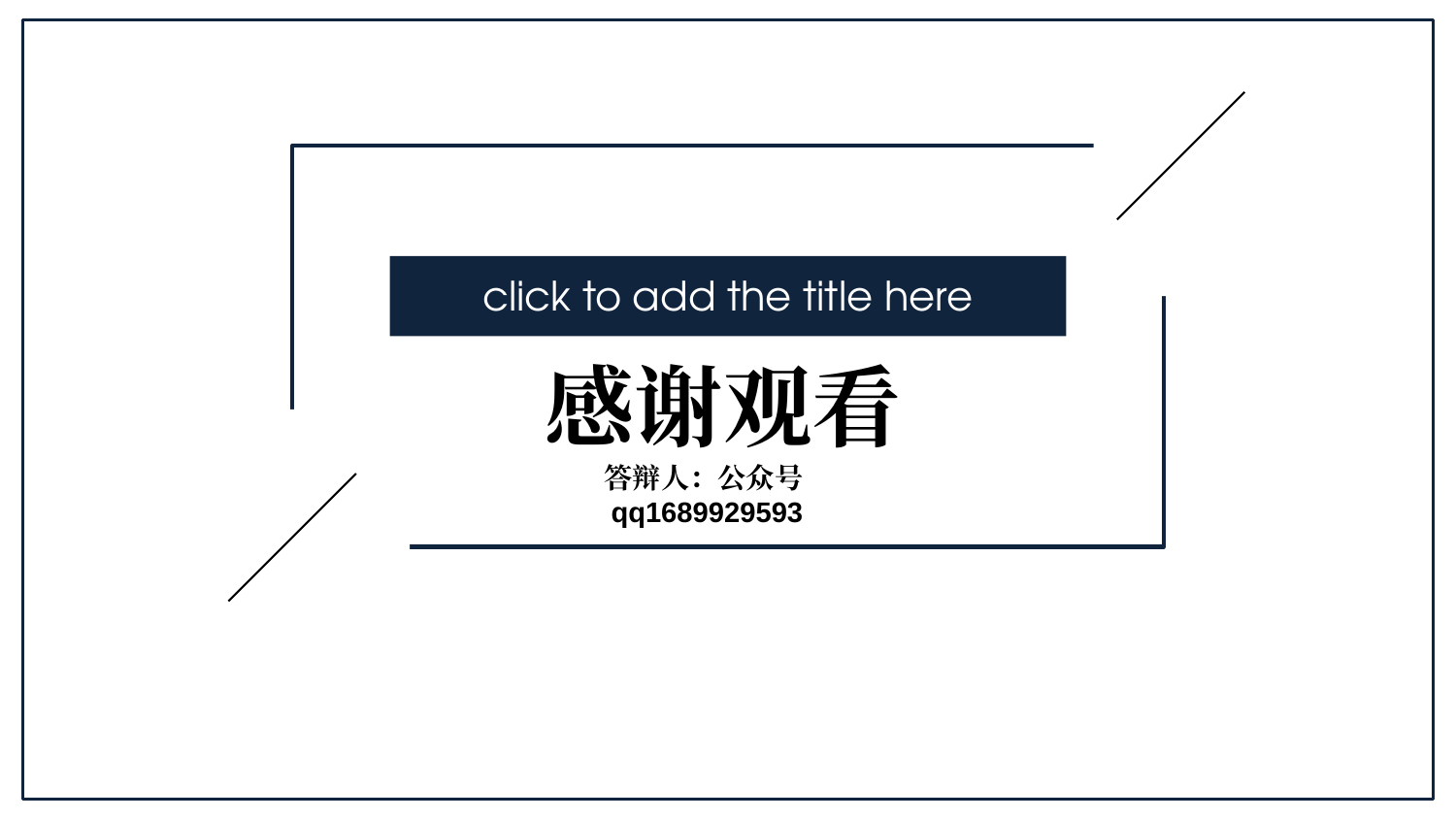

click to add the title here
感谢观看
答辩人：公众号qq1689929593